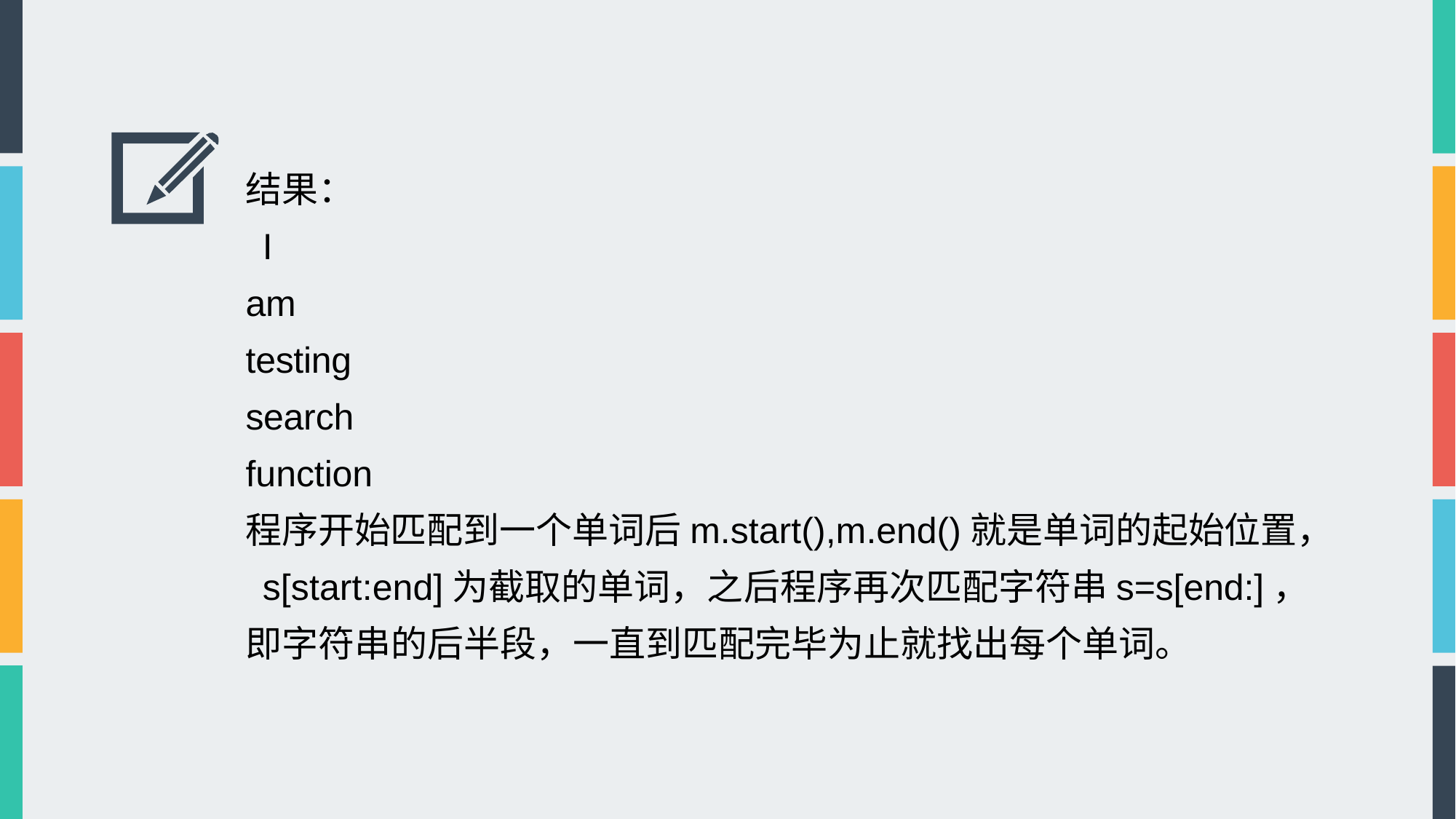

结果：  I
am  testing  search  function
程序开始匹配到一个单词后m.start(),m.end()就是单词的起始位置，  s[start:end]为截取的单词，之后程序再次匹配字符串s=s[end:]，  即字符串的后半段，一直到匹配完毕为止就找出每个单词。